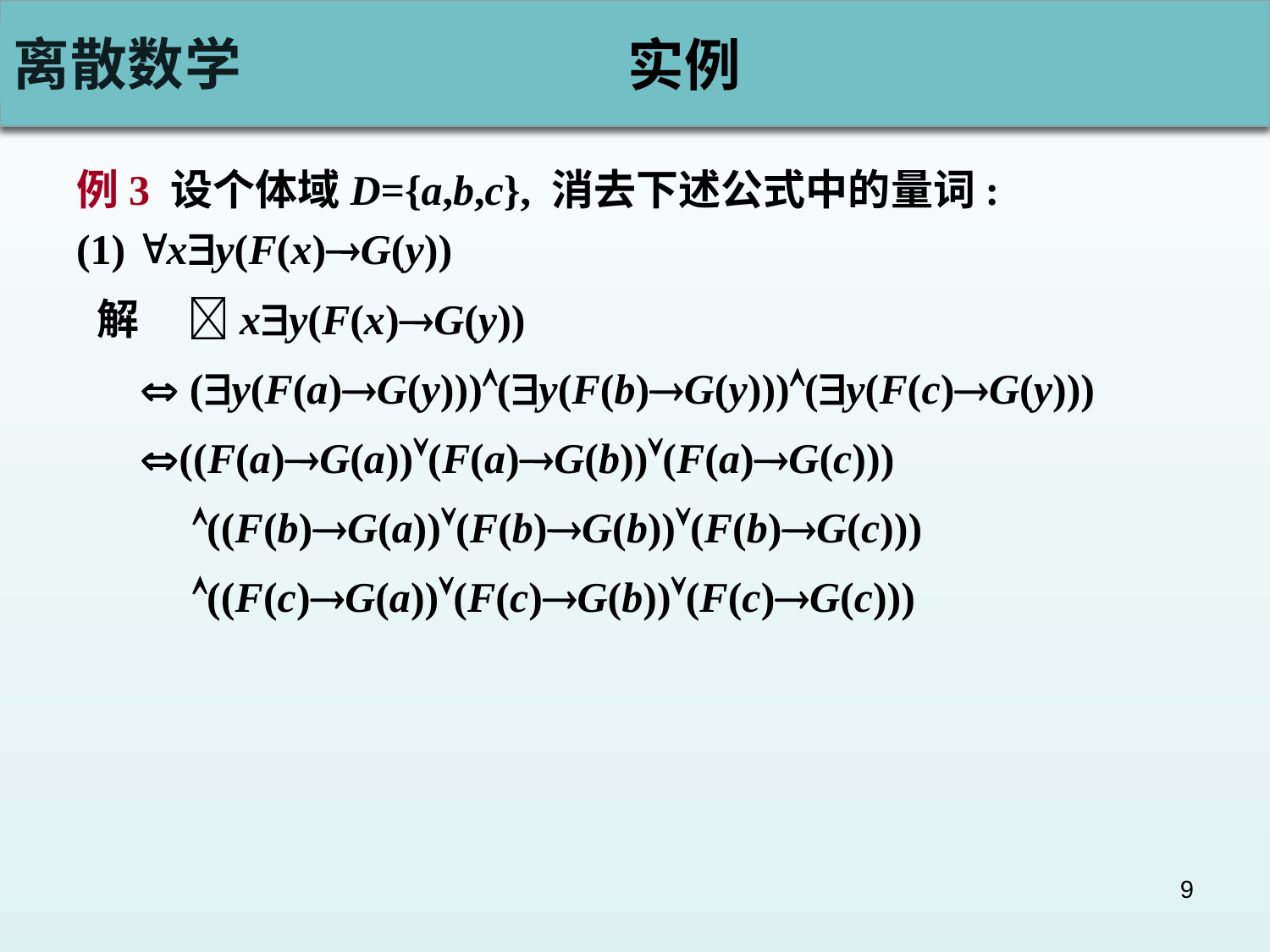

# 实例
例3 设个体域D={a,b,c}, 消去下述公式中的量词:
(1) ∀x∃y(F(x)→G(y))
解     ∀x∃y(F(x)→G(y))
    ⇔ (∃y(F(a)→G(y)))∧(∃y(F(b)→G(y)))∧(∃y(F(c)→G(y)))
    ⇔((F(a)→G(a))∨(F(a)→G(b))∨(F(a)→G(c)))
         ∧((F(b)→G(a))∨(F(b)→G(b))∨(F(b)→G(c)))
         ∧((F(c)→G(a))∨(F(c)→G(b))∨(F(c)→G(c)))
9